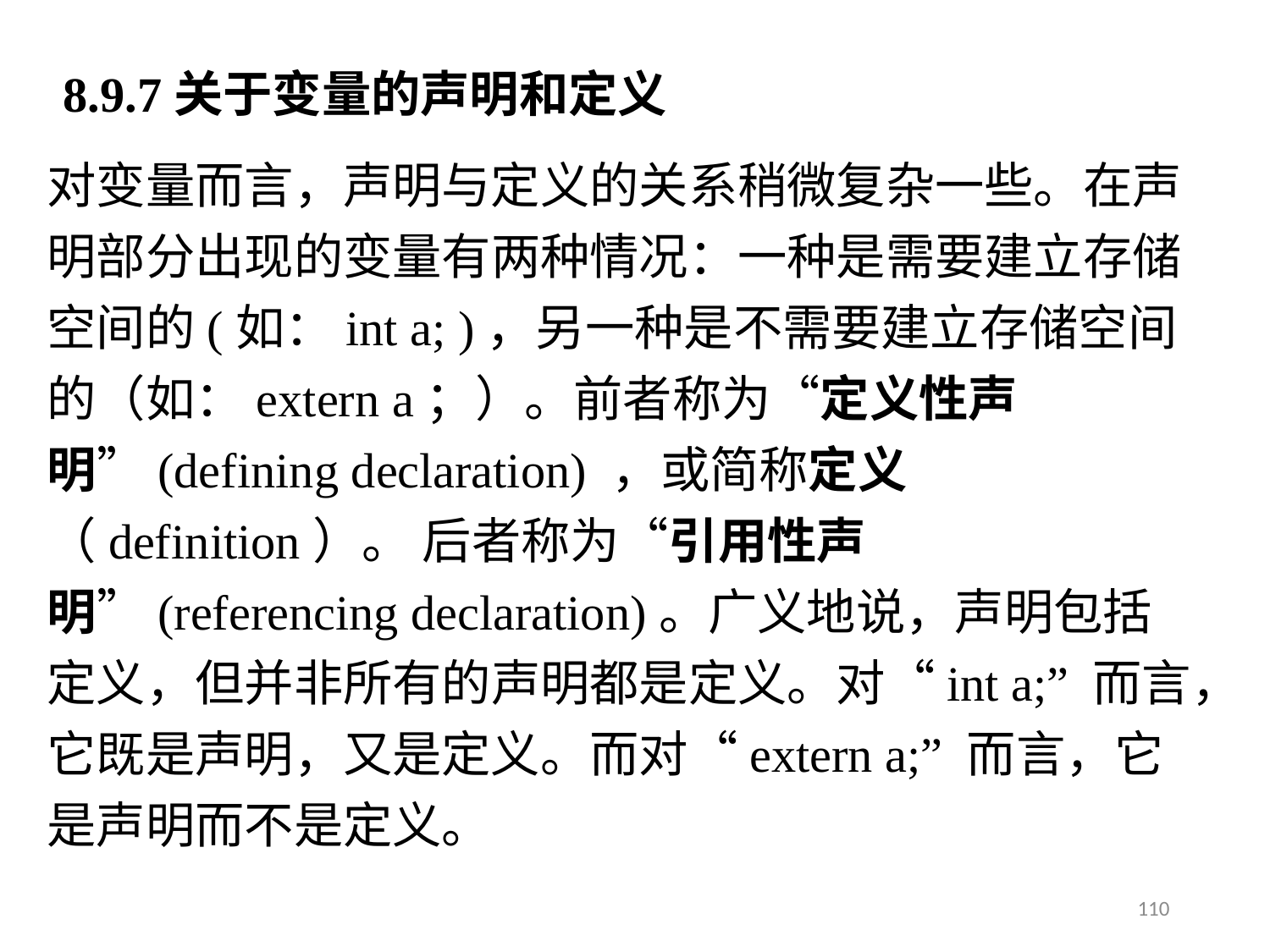

8.9.7关于变量的声明和定义
对变量而言，声明与定义的关系稍微复杂一些。在声明部分出现的变量有两种情况：一种是需要建立存储空间的(如：int a; )，另一种是不需要建立存储空间的（如：extern a；）。前者称为“定义性声明”(defining declaration) ，或简称定义（definition）。 后者称为“引用性声明”(referencing declaration)。广义地说，声明包括定义，但并非所有的声明都是定义。对“int a;” 而言，它既是声明，又是定义。而对“extern a;” 而言，它是声明而不是定义。
110